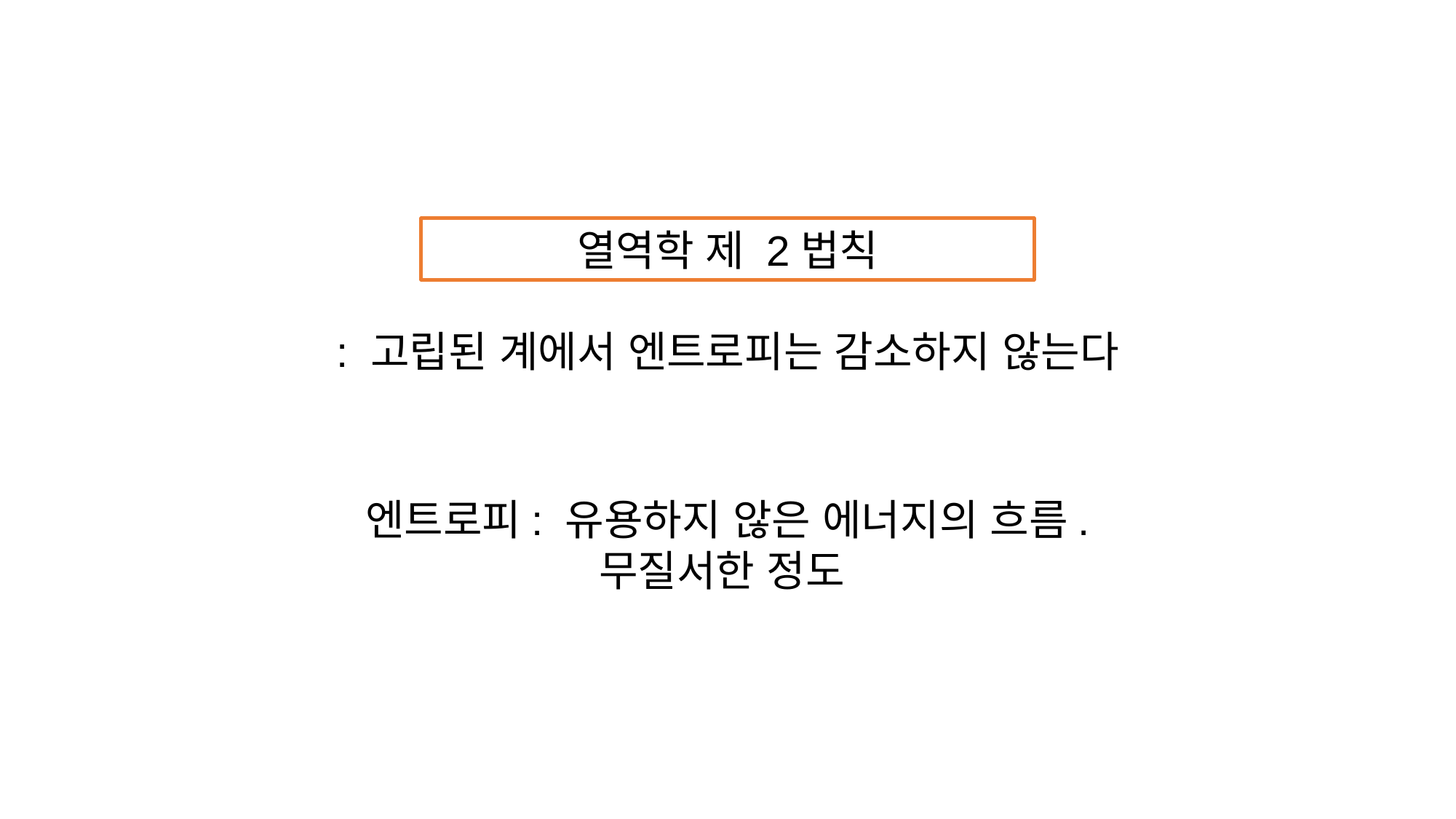

열역학 제 2법칙
: 고립된 계에서 엔트로피는 감소하지 않는다
엔트로피: 유용하지 않은 에너지의 흐름. 무질서한 정도